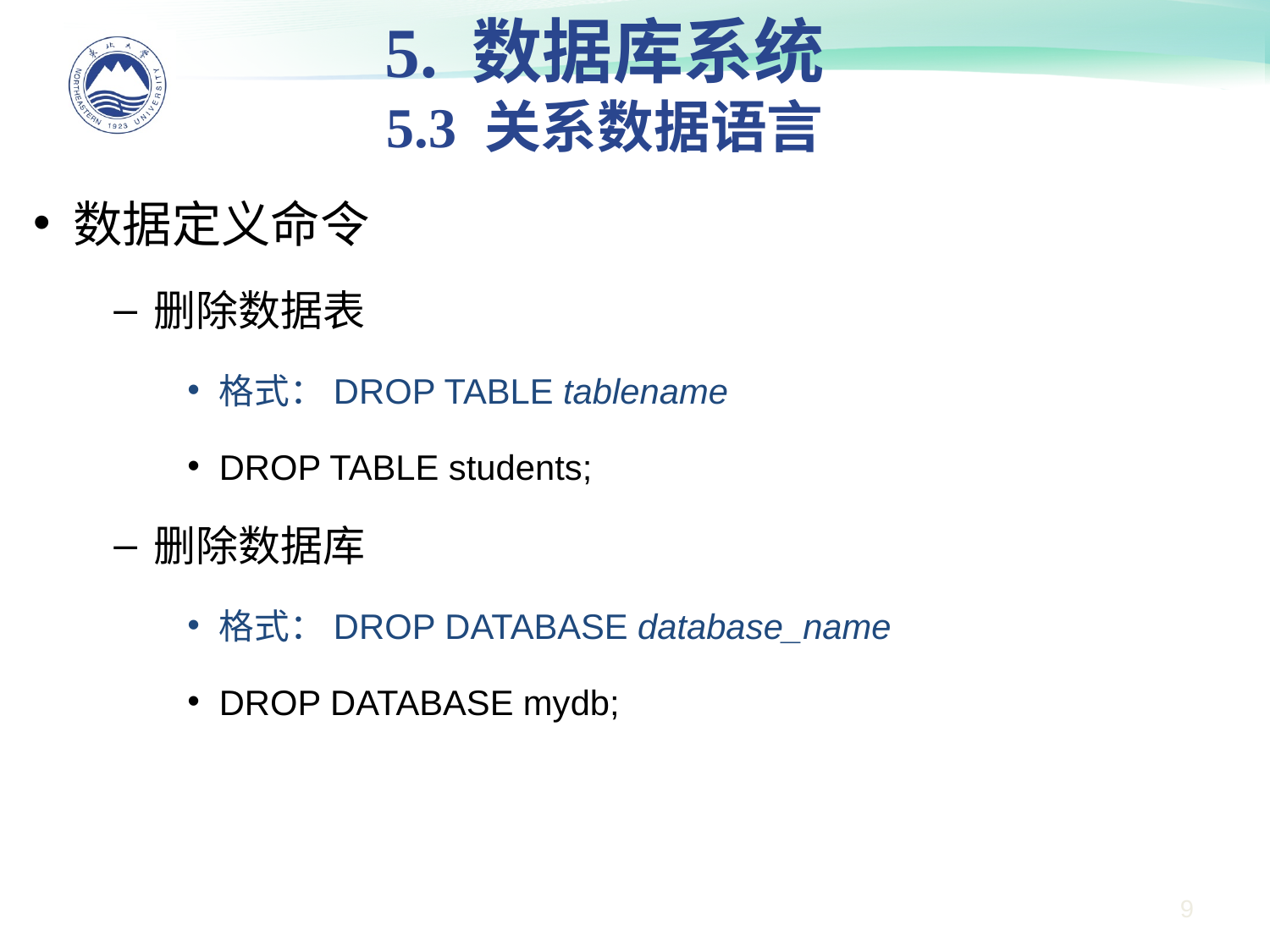

5. 数据库系统
5.3 关系数据语言
数据定义命令
删除数据表
格式：DROP TABLE tablename
DROP TABLE students;
删除数据库
格式：DROP DATABASE database_name
DROP DATABASE mydb;
9